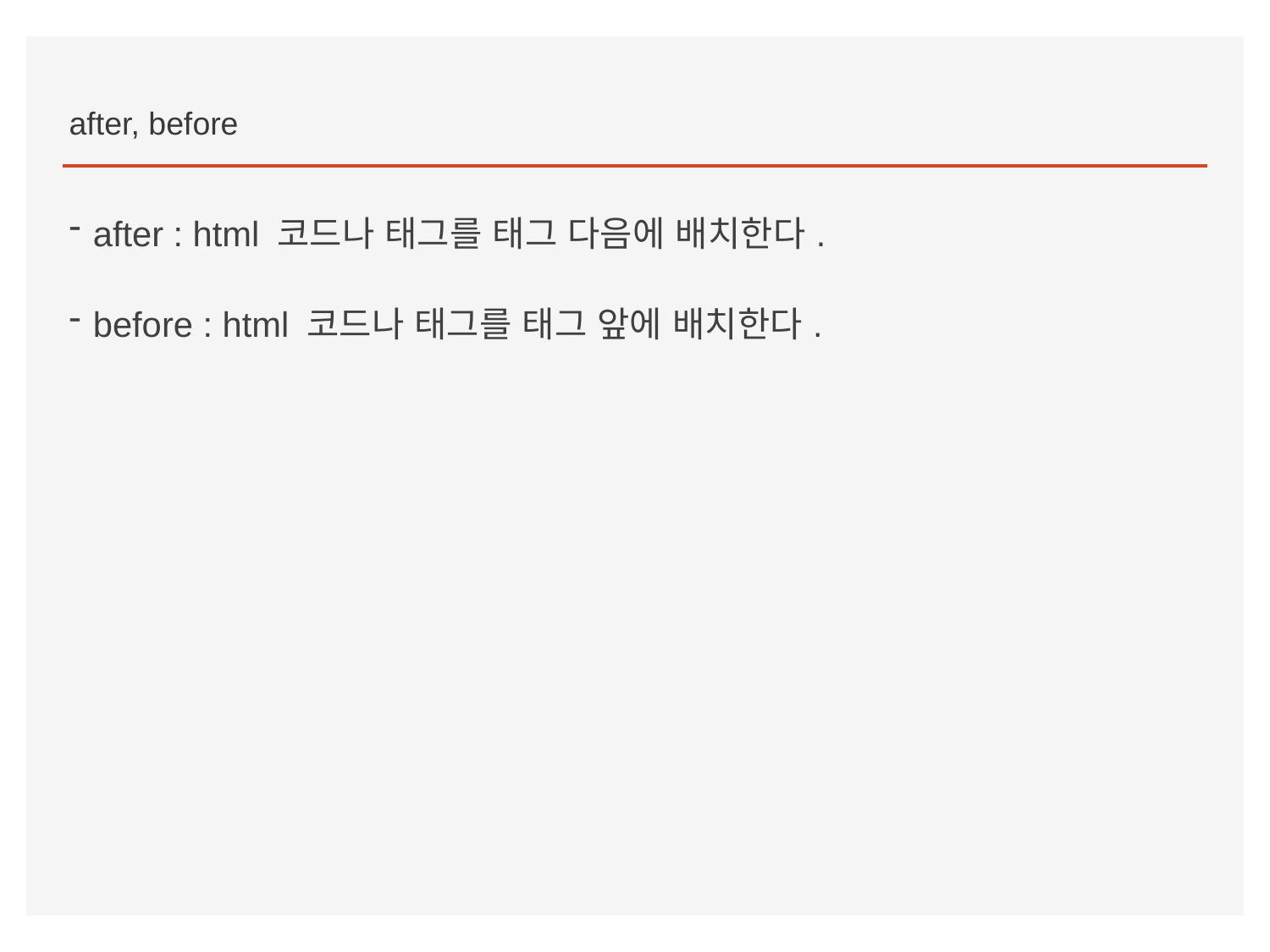

after, before
after : html 코드나 태그를 태그 다음에 배치한다.
before : html 코드나 태그를 태그 앞에 배치한다.